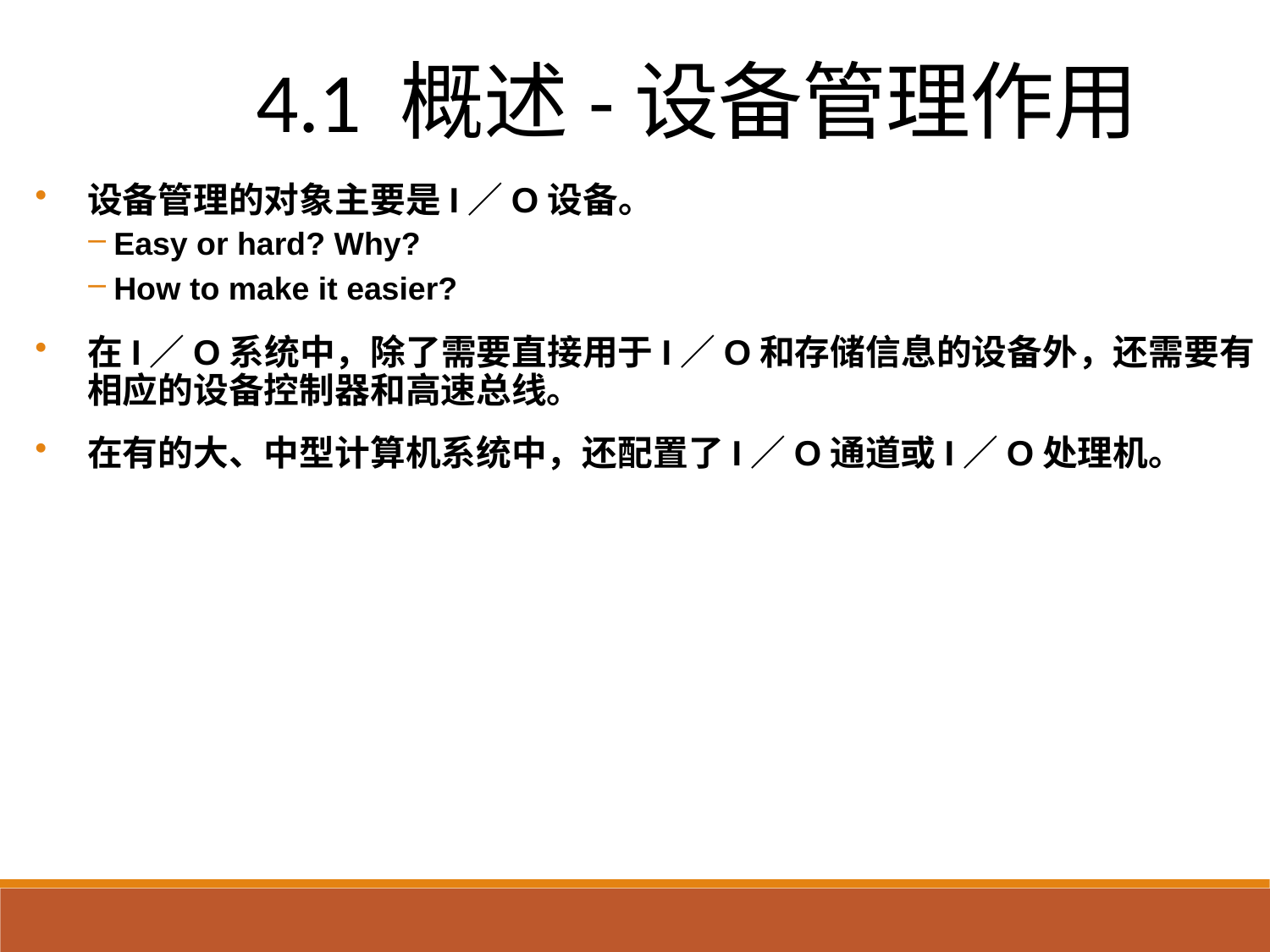

4.1 概述-设备管理作用
设备管理的对象主要是I／O设备。
Easy or hard? Why?
How to make it easier?
在I／O系统中，除了需要直接用于I／O和存储信息的设备外，还需要有相应的设备控制器和高速总线。
在有的大、中型计算机系统中，还配置了I／O通道或I／O处理机。